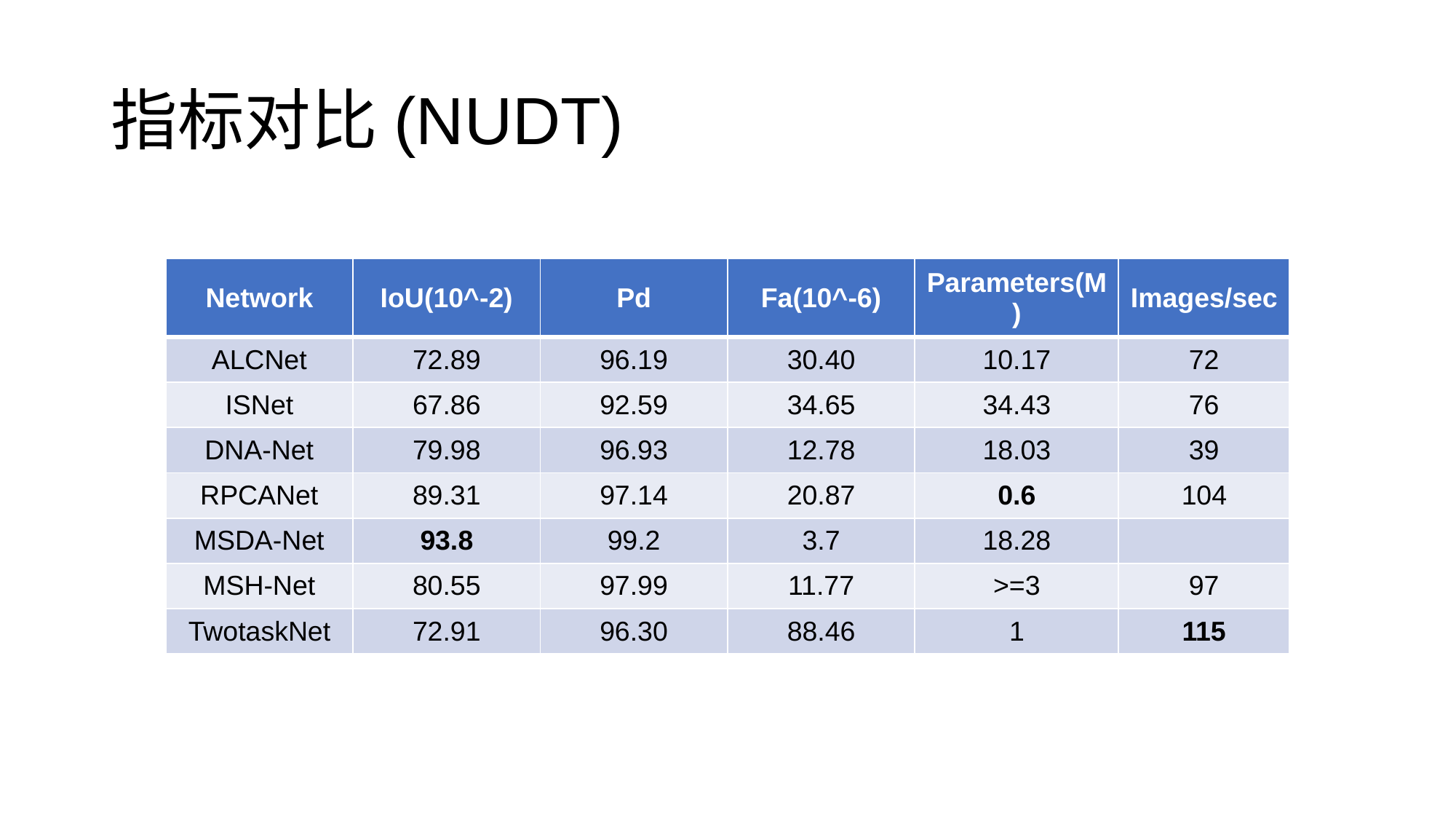

# 指标对比(NUDT)
| Network | IoU(10^-2) | Pd | Fa(10^-6) | Parameters(M) | Images/sec |
| --- | --- | --- | --- | --- | --- |
| ALCNet | 72.89 | 96.19 | 30.40 | 10.17 | 72 |
| ISNet | 67.86 | 92.59 | 34.65 | 34.43 | 76 |
| DNA-Net | 79.98 | 96.93 | 12.78 | 18.03 | 39 |
| RPCANet | 89.31 | 97.14 | 20.87 | 0.6 | 104 |
| MSDA-Net | 93.8 | 99.2 | 3.7 | 18.28 |  |
| MSH-Net | 80.55 | 97.99 | 11.77 | >=3 | 97 |
| TwotaskNet | 72.91 | 96.30 | 88.46 | 1 | 115 |